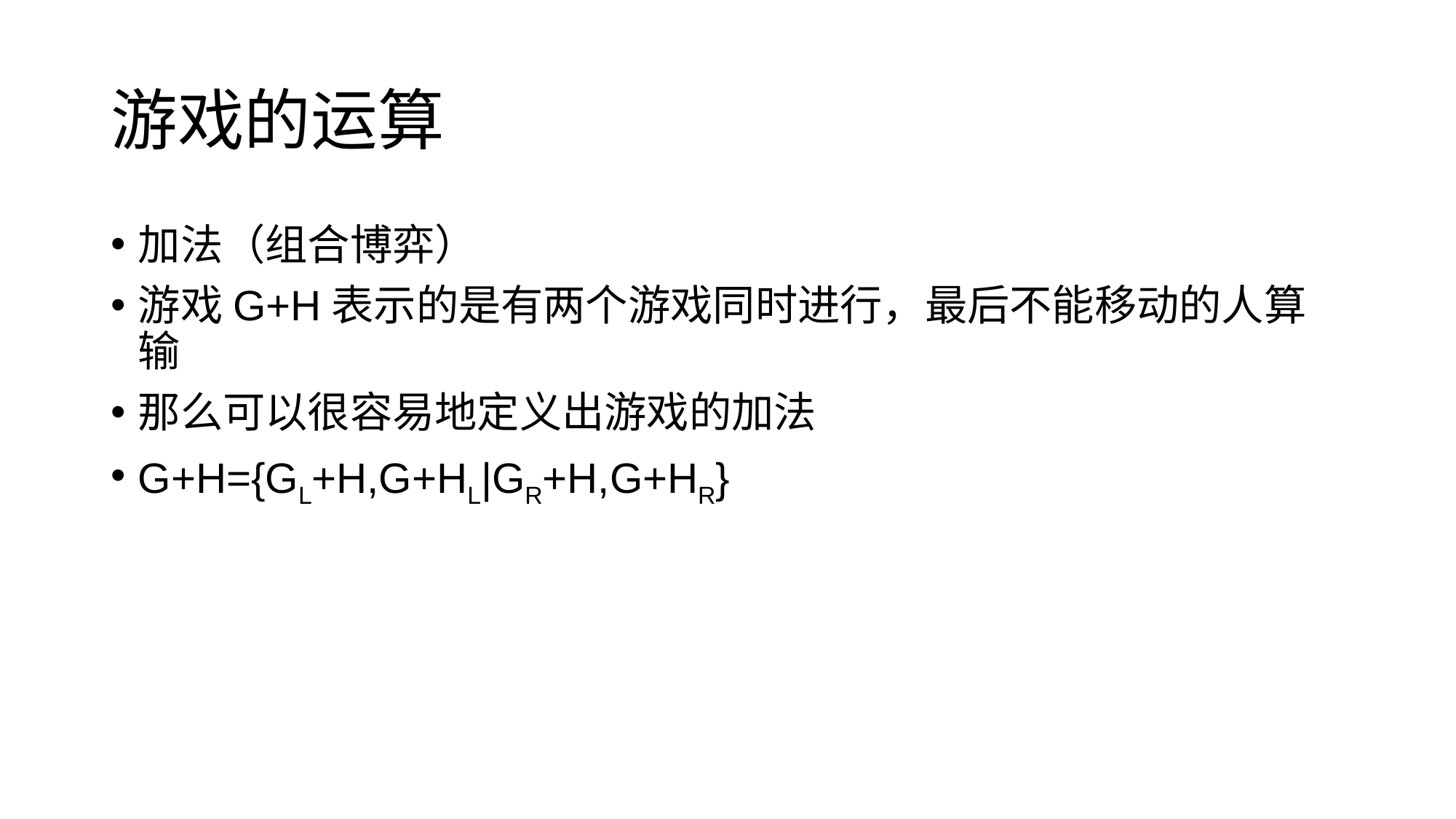

# 游戏的运算
加法（组合博弈）
游戏G+H表示的是有两个游戏同时进行，最后不能移动的人算输
那么可以很容易地定义出游戏的加法
G+H={GL+H,G+HL|GR+H,G+HR}